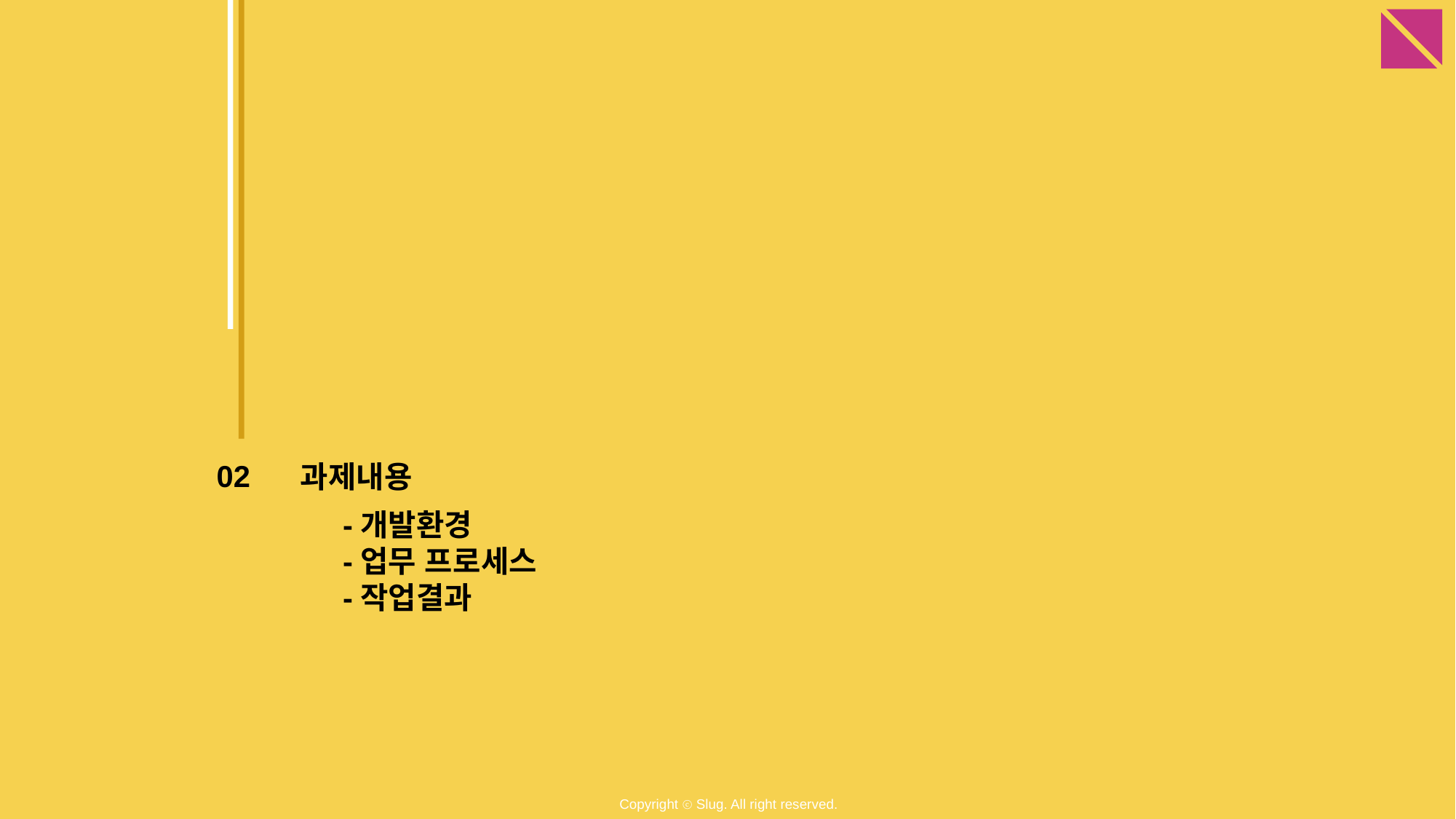

02
과제내용
-개발환경
-업무 프로세스
-작업결과
Copyright ⓒ Slug. All right reserved.